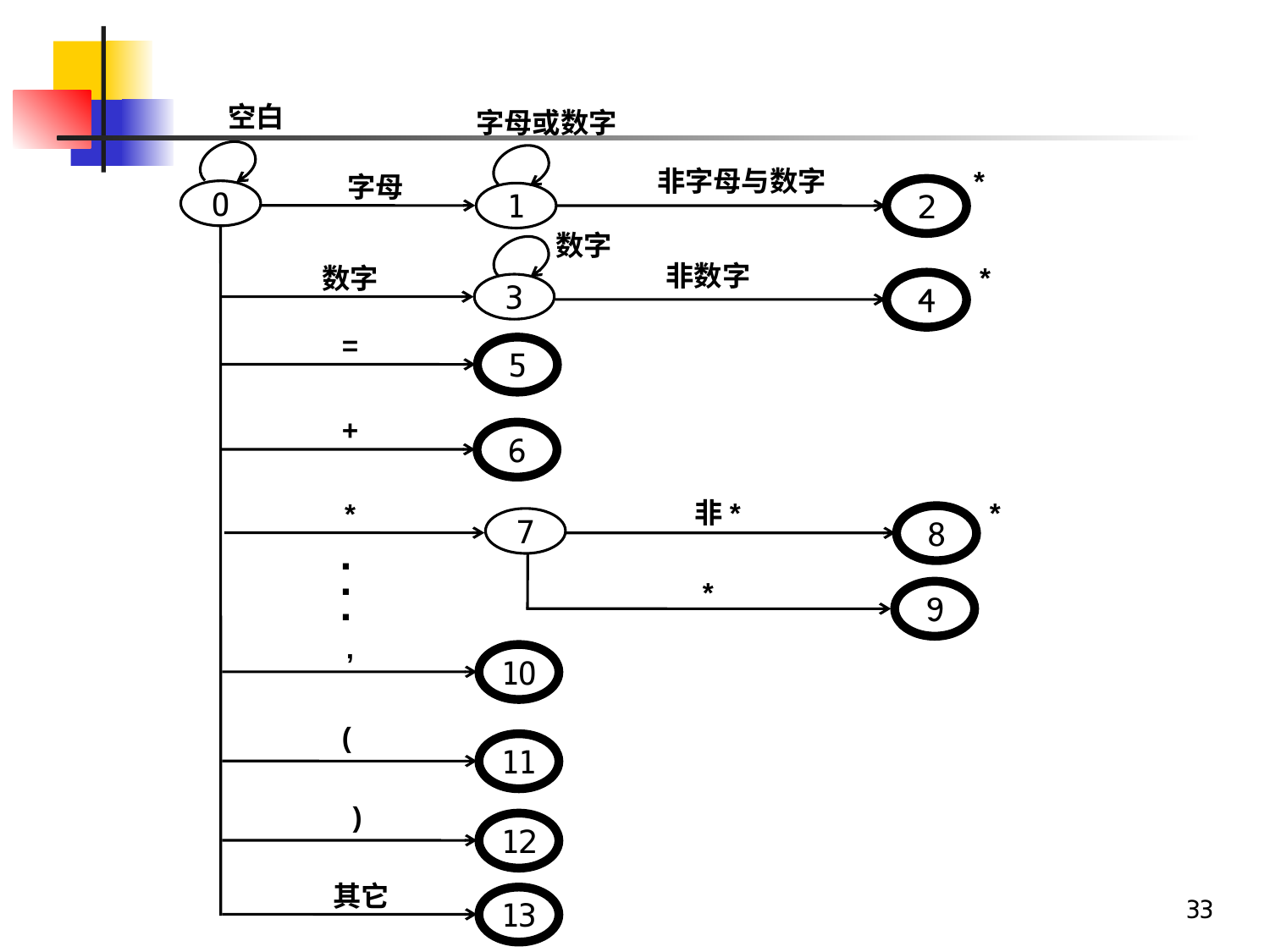

空白
字母或数字

非字母与数字
*
字母
2

0
1

数字

非数字
*
数字
4

3

=
5

+
6

非*
*
*
8

7

.
.
.

*
9

,
10

(
11

)
12

33
其它
13